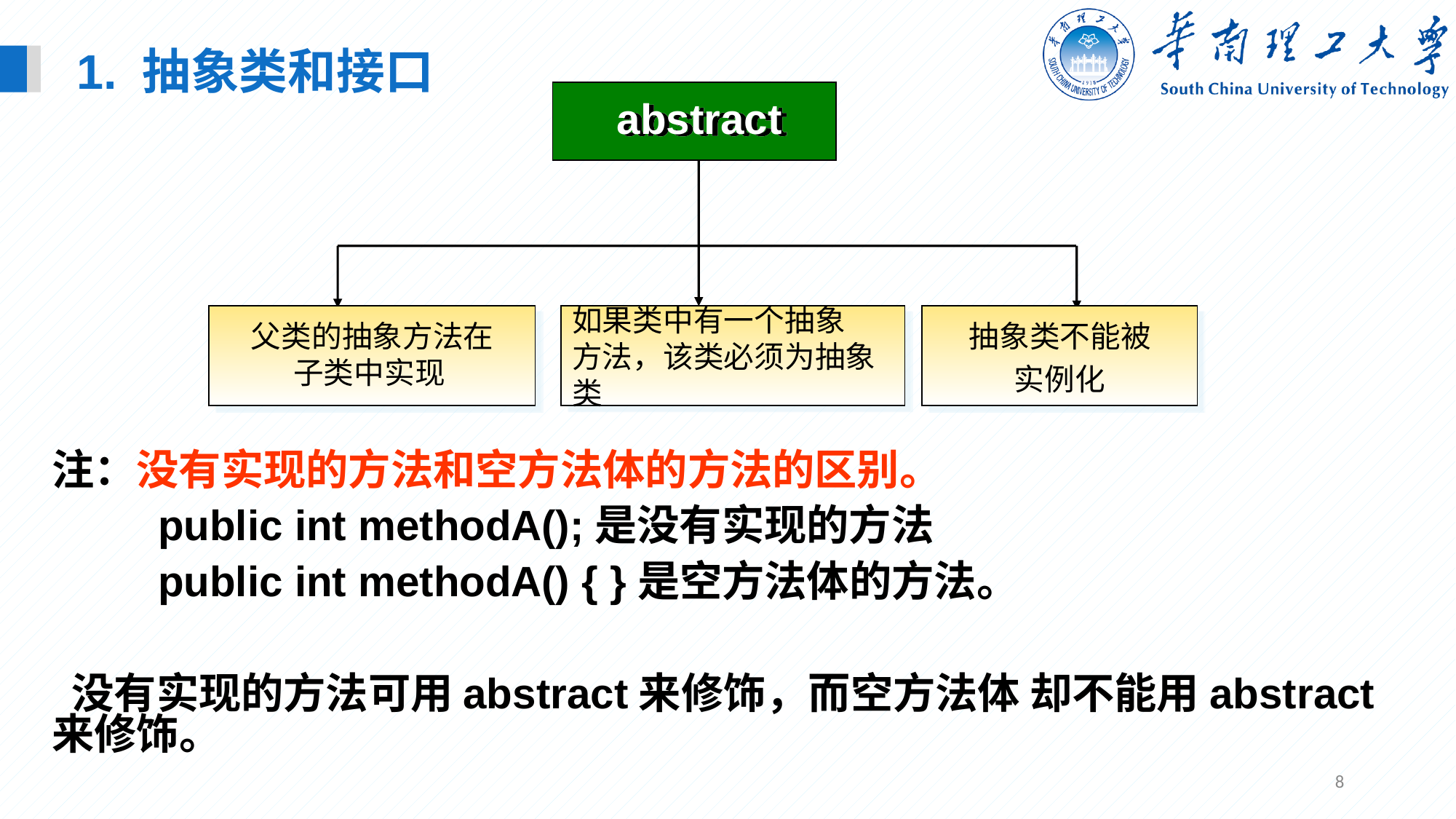

1. 抽象类和接口

abstract

父类的抽象方法在子类中实现
如果类中有一个抽象
方法，该类必须为抽象
类

抽象类不能被
实例化
注：没有实现的方法和空方法体的方法的区别。
         public int methodA();是没有实现的方法
         public int methodA() { }是空方法体的方法。

 没有实现的方法可用abstract来修饰，而空方法体 却不能用abstract来修饰。
8